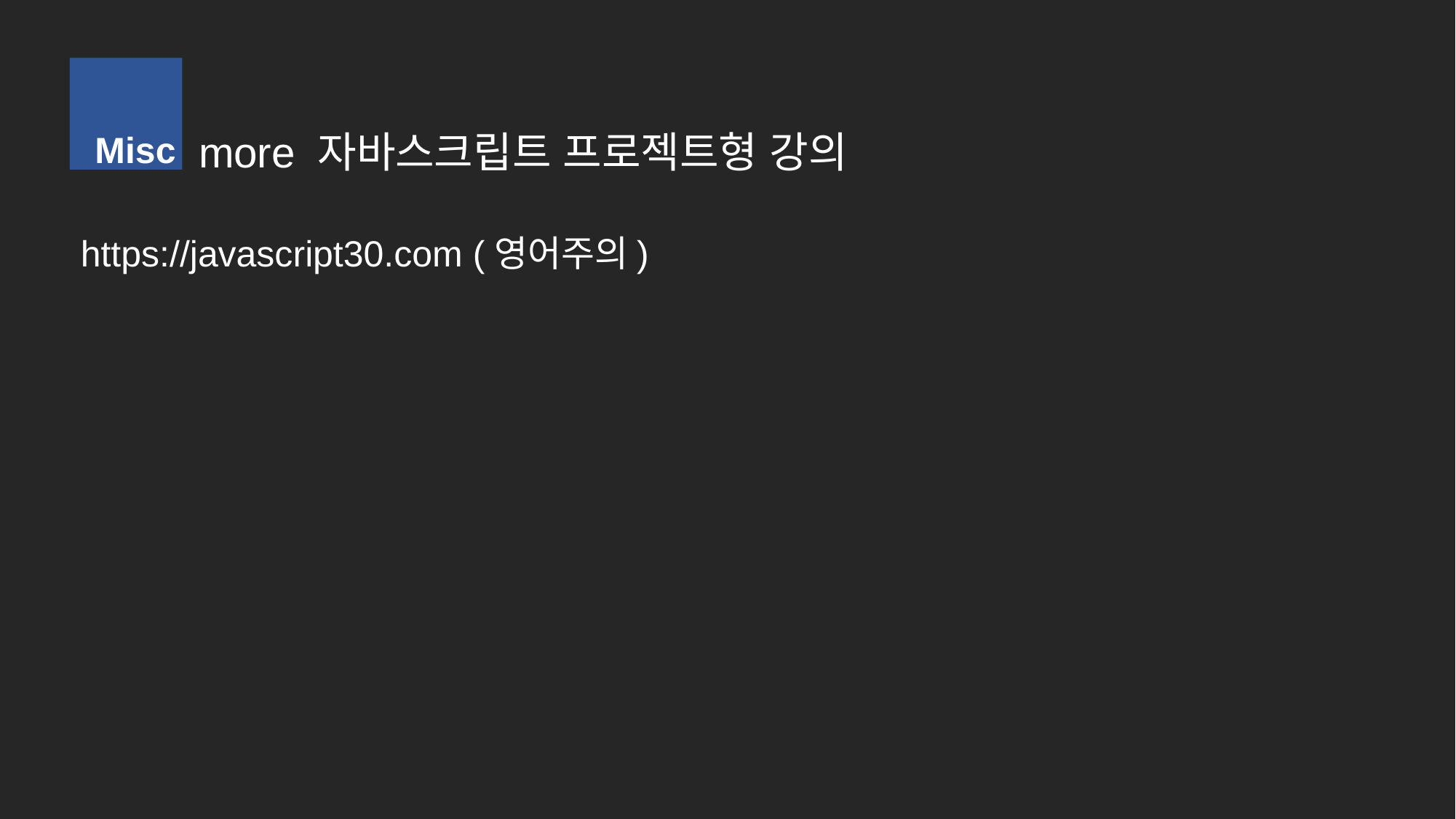

Misc
more 자바스크립트 프로젝트형 강의
# https://javascript30.com (영어주의)